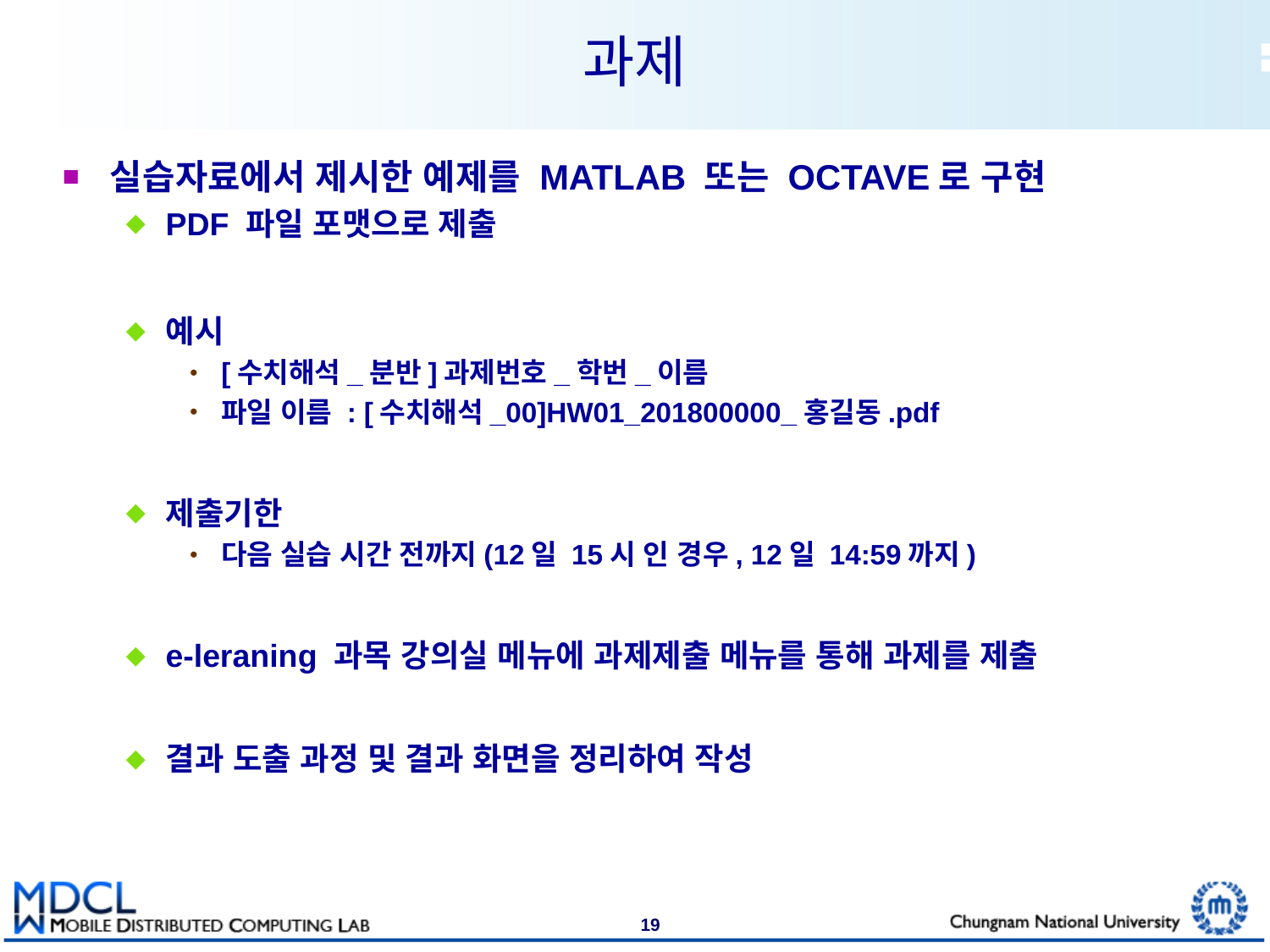

# 과제
실습자료에서 제시한 예제를 MATLAB 또는 OCTAVE로 구현
PDF 파일 포맷으로 제출

예시
[수치해석_분반]과제번호_학번_이름
파일 이름 : [수치해석_00]HW01_201800000_홍길동.pdf

제출기한
다음 실습 시간 전까지(12일 15시 인 경우, 12일 14:59까지)

e-leraning 과목 강의실 메뉴에 과제제출 메뉴를 통해 과제를 제출

결과 도출 과정 및 결과 화면을 정리하여 작성